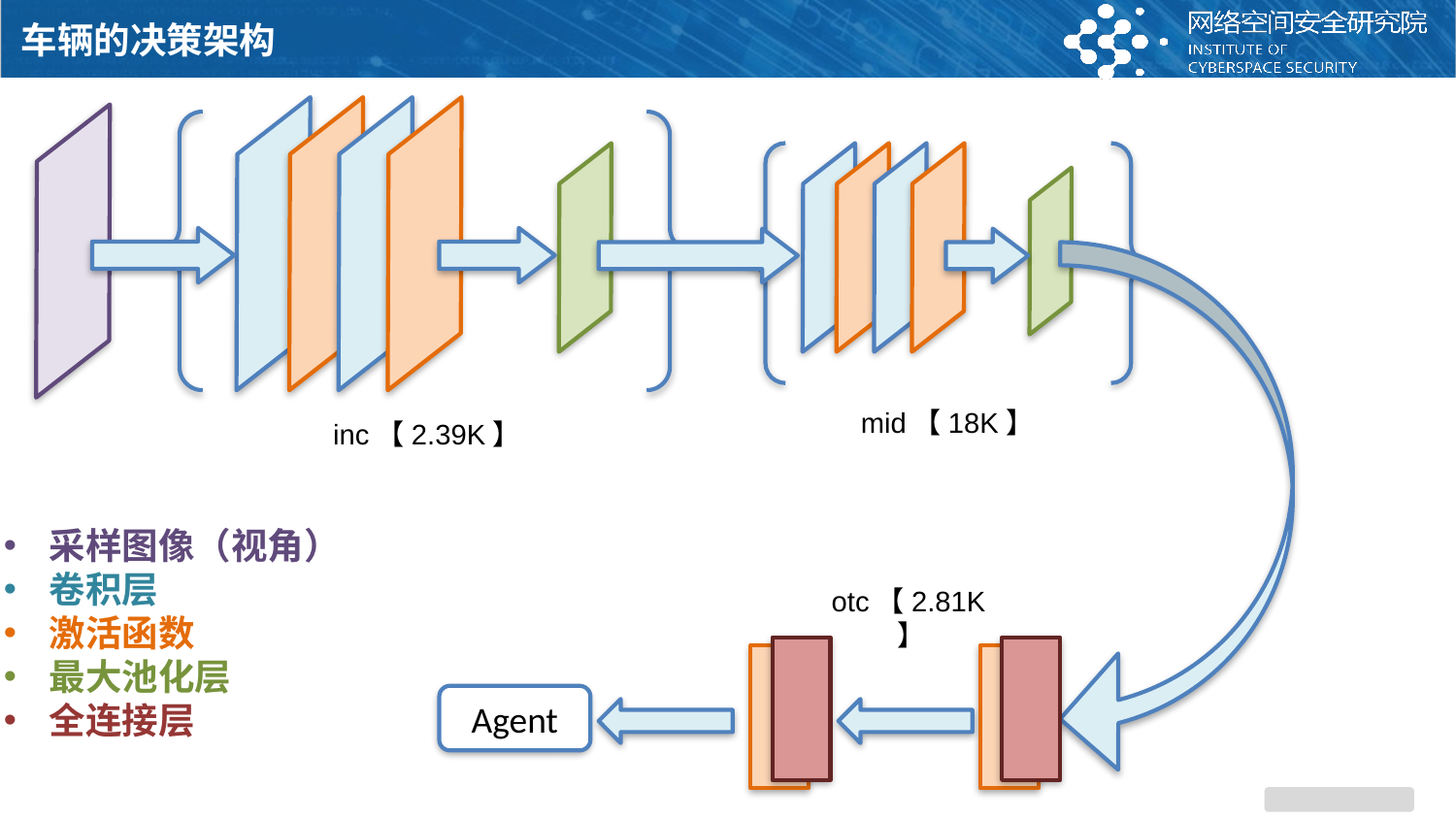

车辆的决策架构

mid【18K】
inc【2.39K】
采样图像（视角）
卷积层
激活函数
最大池化层
全连接层
otc【2.81K】

Agent

13